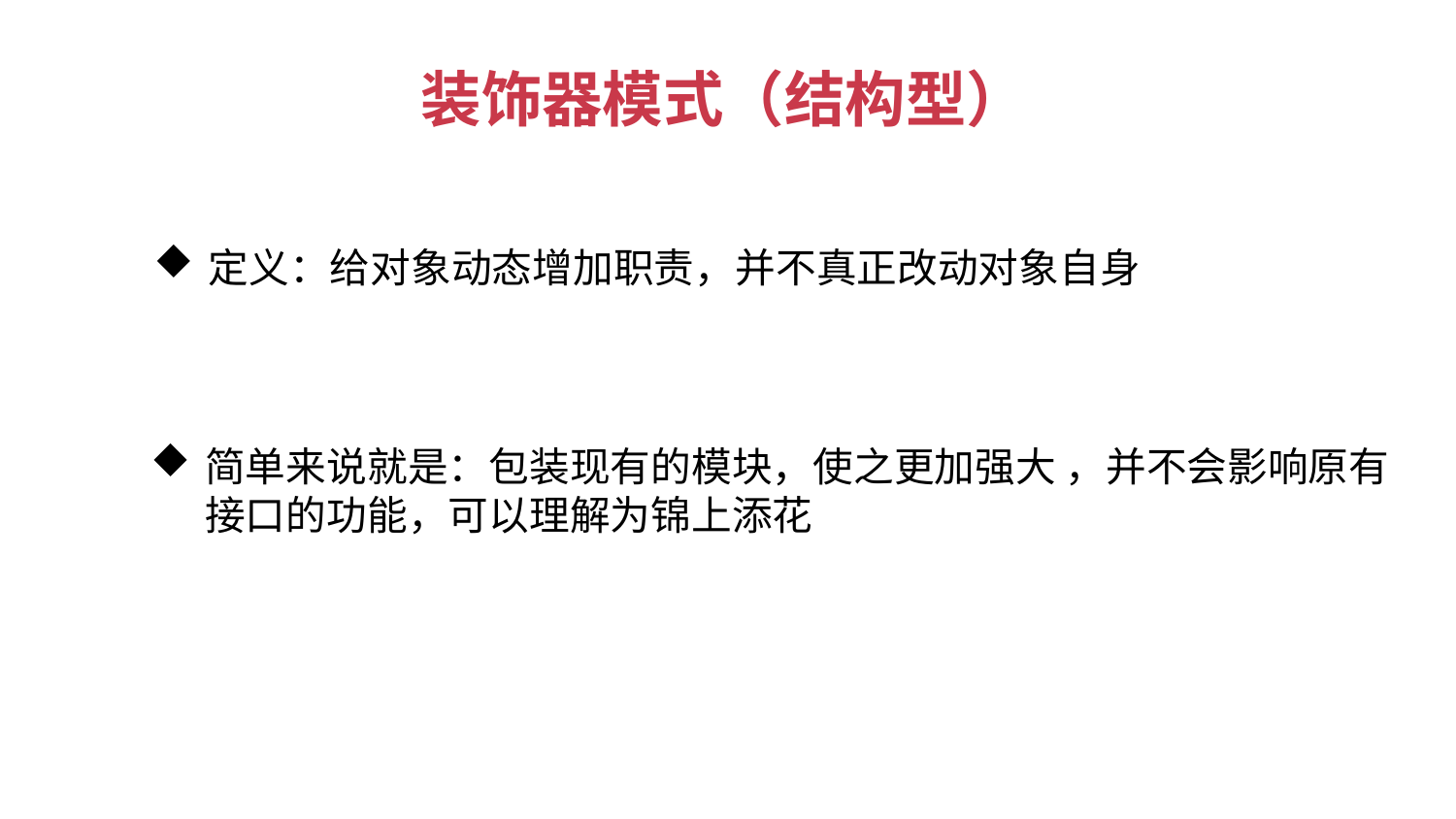

装饰器模式（结构型）
定义：给对象动态增加职责，并不真正改动对象自身
简单来说就是：包装现有的模块，使之更加强大 ，并不会影响原有接口的功能，可以理解为锦上添花